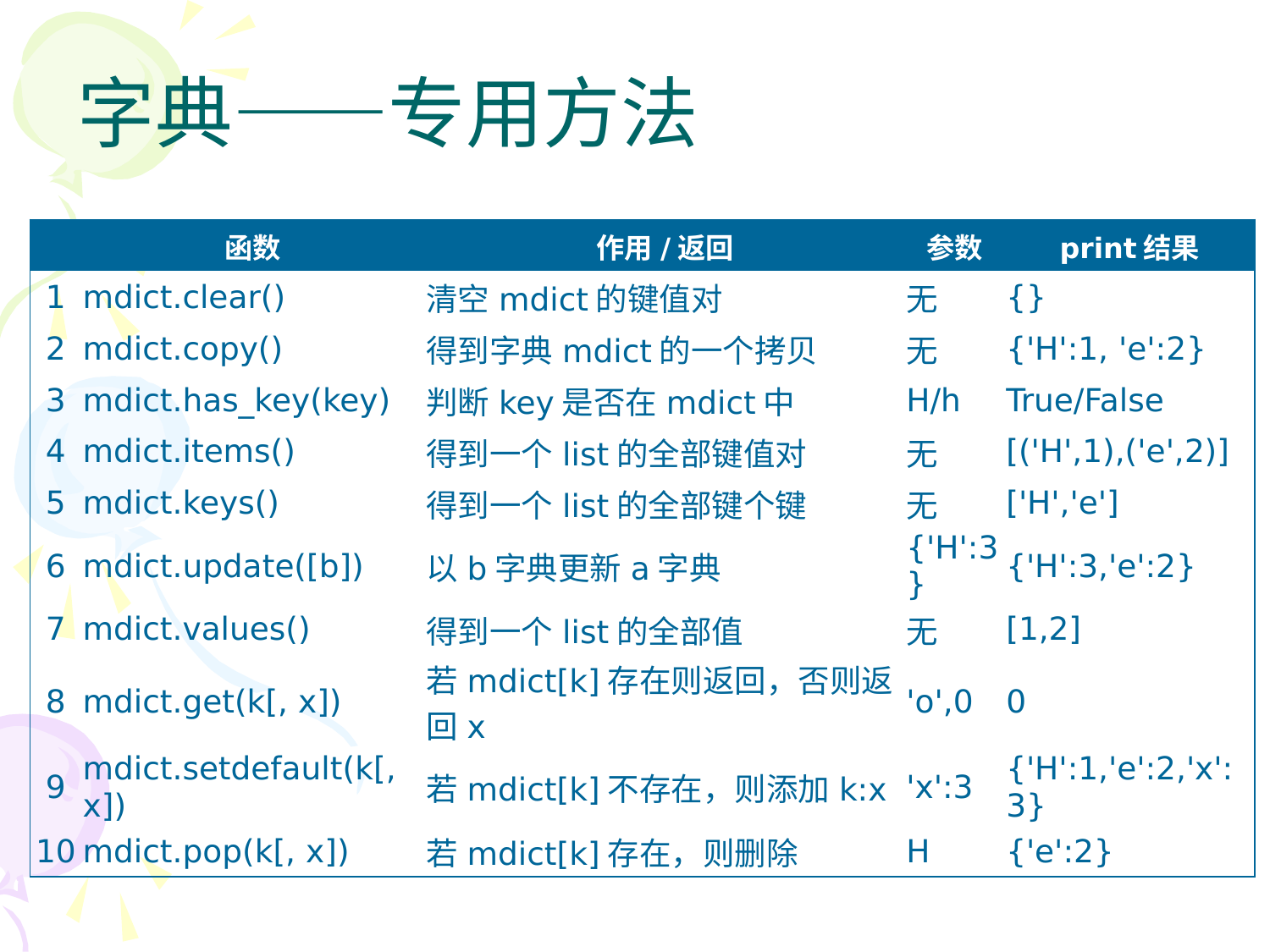

# 字典——专用方法
|  | 函数 | 作用/返回 | 参数 | print结果 |
| --- | --- | --- | --- | --- |
| 1 | mdict.clear() | 清空mdict的键值对 | 无 | {} |
| 2 | mdict.copy() | 得到字典mdict的一个拷贝 | 无 | {'H':1, 'e':2} |
| 3 | mdict.has\_key(key) | 判断key是否在mdict中 | H/h | True/False |
| 4 | mdict.items() | 得到一个list的全部键值对 | 无 | [('H',1),('e',2)] |
| 5 | mdict.keys() | 得到一个list的全部键个键 | 无 | ['H','e'] |
| 6 | mdict.update([b]) | 以b字典更新a字典 | {'H':3} | {'H':3,'e':2} |
| 7 | mdict.values() | 得到一个list的全部值 | 无 | [1,2] |
| 8 | mdict.get(k[, x]) | 若mdict[k]存在则返回，否则返回x | 'o',0 | 0 |
| 9 | mdict.setdefault(k[, x]) | 若mdict[k]不存在，则添加k:x | 'x':3 | {'H':1,'e':2,'x':3} |
| 10 | mdict.pop(k[, x]) | 若mdict[k]存在，则删除 | H | {'e':2} |